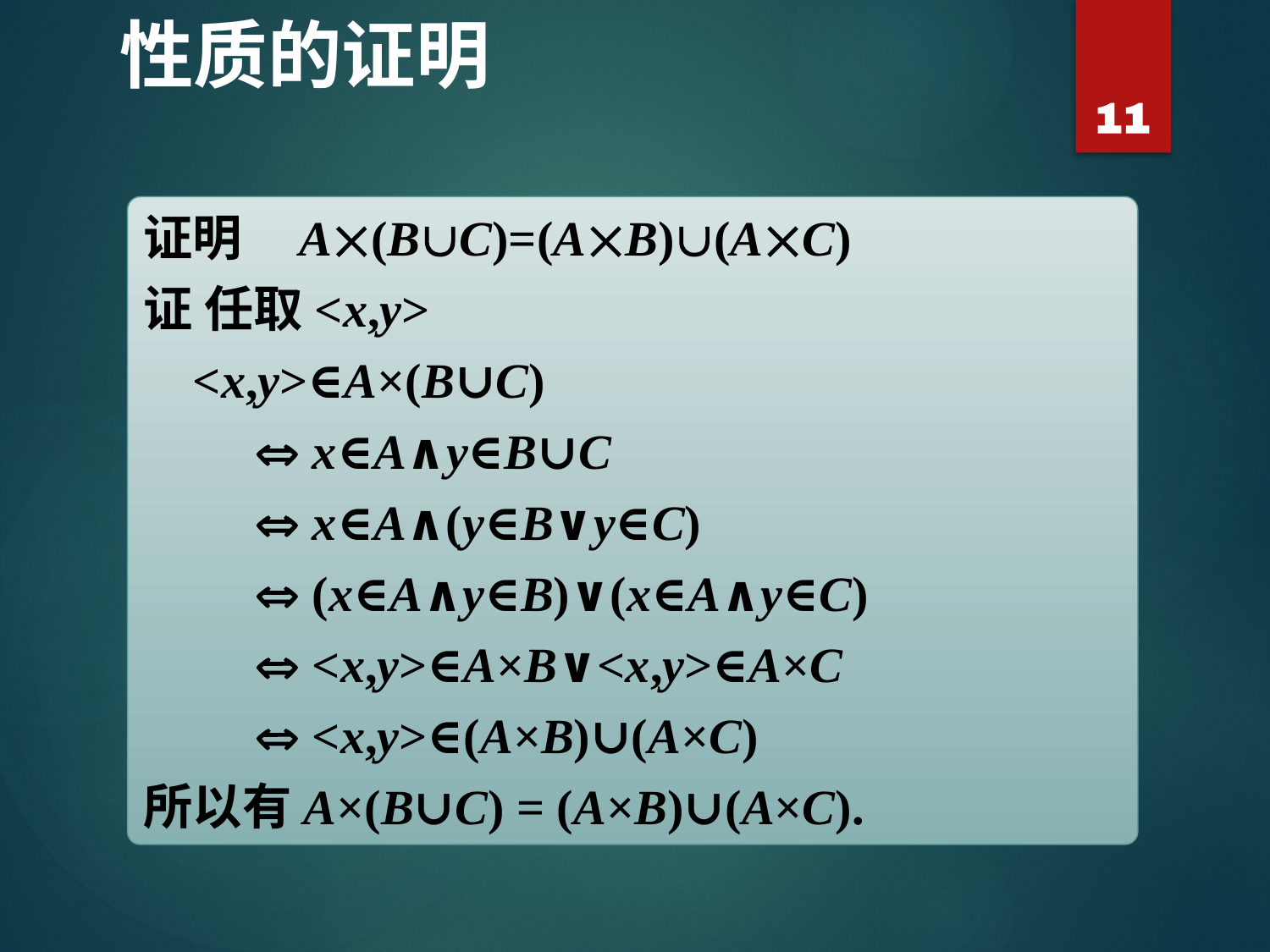

# 性质的证明
11
证明    A×(B∪C)=(A×B)∪(A×C)
证 任取<x,y>
    <x,y>∈A×(B∪C)
         ⇔ x∈A∧y∈B∪C
         ⇔ x∈A∧(y∈B∨y∈C)
         ⇔ (x∈A∧y∈B)∨(x∈A∧y∈C)
         ⇔ <x,y>∈A×B∨<x,y>∈A×C
         ⇔ <x,y>∈(A×B)∪(A×C)
所以有A×(B∪C) = (A×B)∪(A×C).